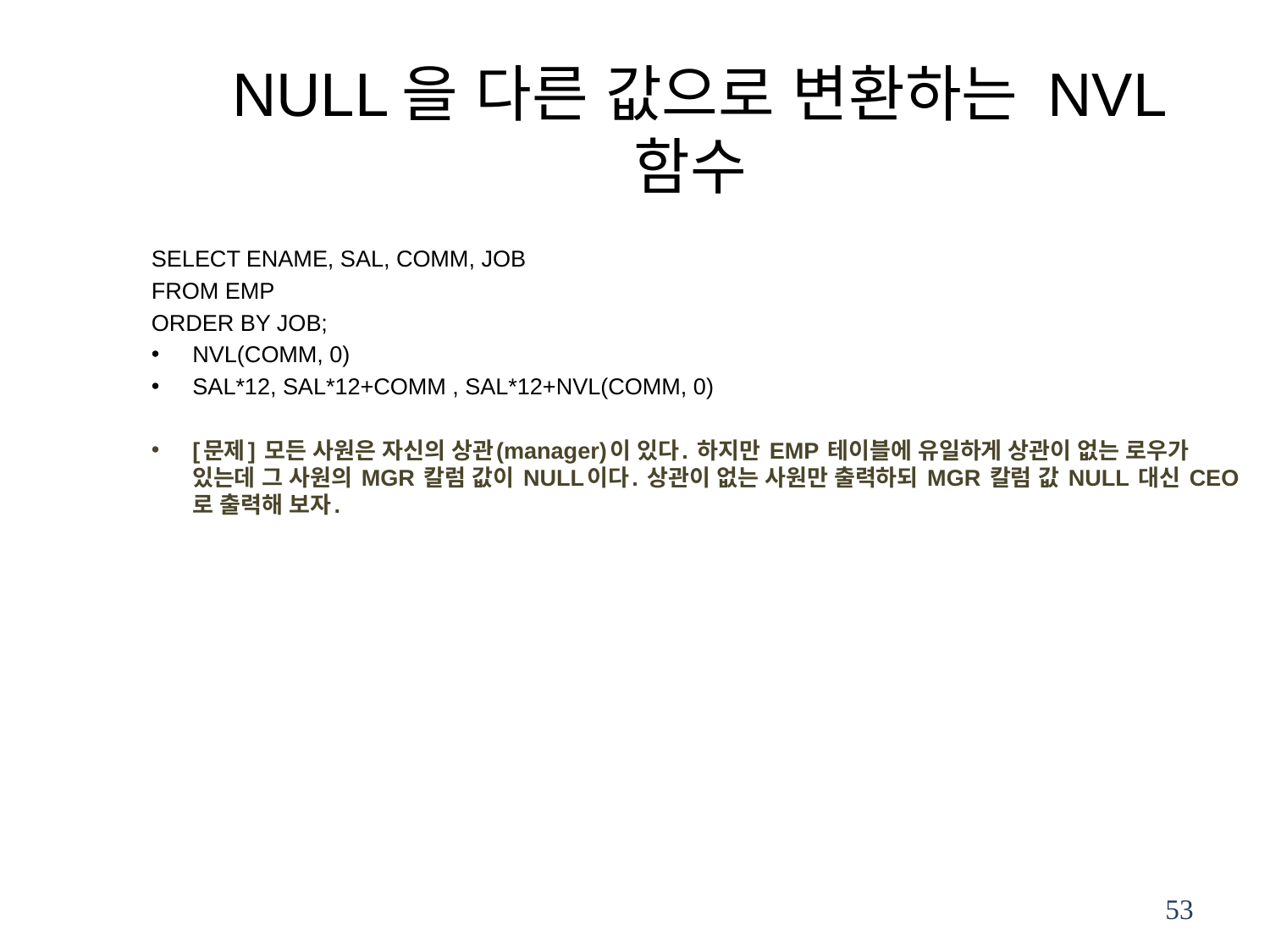

# NULL을 다른 값으로 변환하는 NVL 함수

SELECT ENAME, SAL, COMM, JOB
FROM EMP
ORDER BY JOB;
NVL(COMM, 0)
SAL*12, SAL*12+COMM , SAL*12+NVL(COMM, 0)

[문제] 모든 사원은 자신의 상관(manager)이 있다. 하지만 EMP 테이블에 유일하게 상관이 없는 로우가 있는데 그 사원의 MGR 칼럼 값이 NULL이다. 상관이 없는 사원만 출력하되 MGR 칼럼 값 NULL 대신 CEO로 출력해 보자.

53